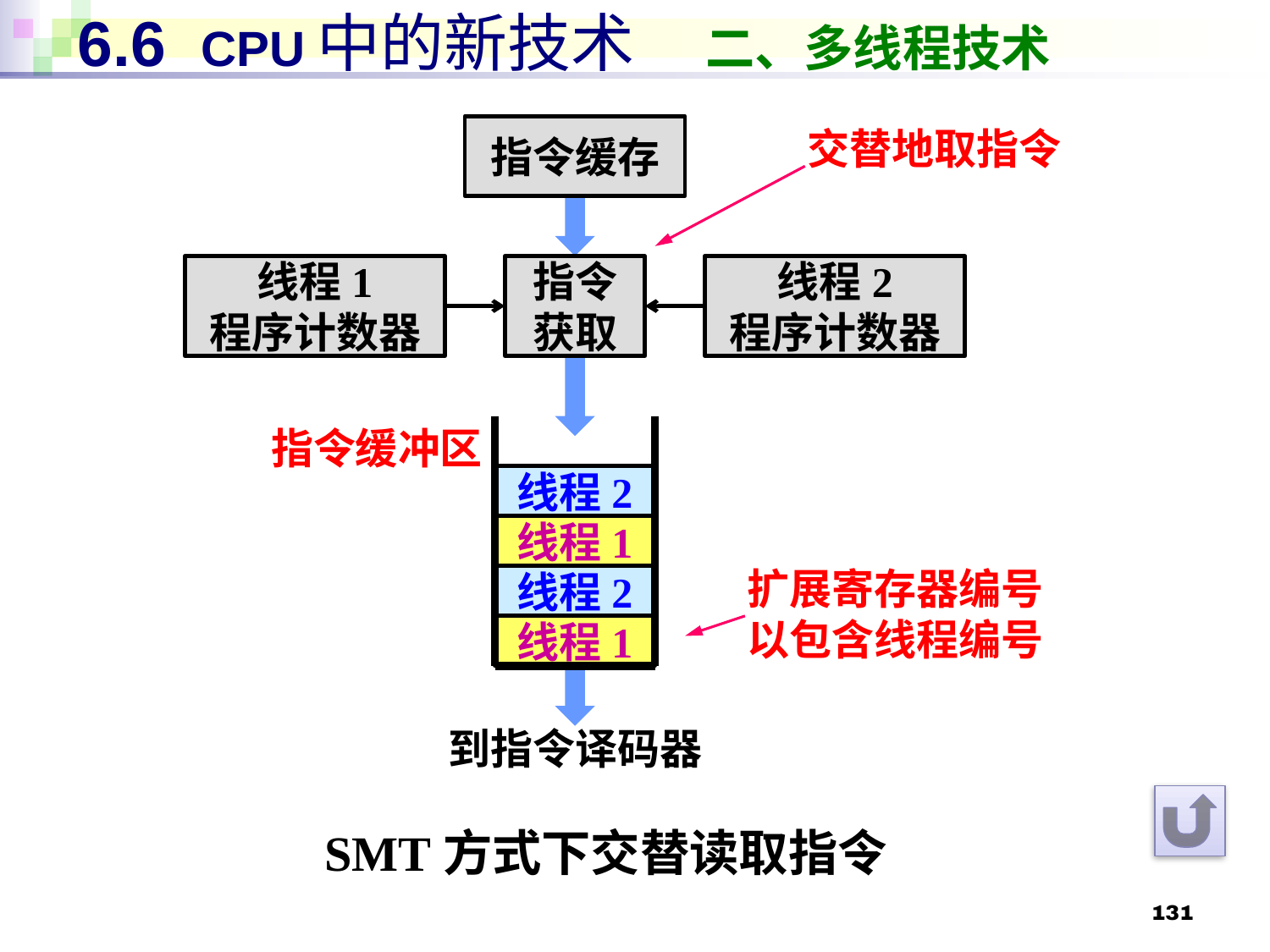

# 6.6  CPU中的新技术     二、多线程技术
指令缓存
交替地取指令

线程1
程序计数器
指令
获取
线程2
程序计数器

指令缓冲区
线程2
线程1
扩展寄存器编号以包含线程编号
线程2
线程1

到指令译码器

SMT方式下交替读取指令
131